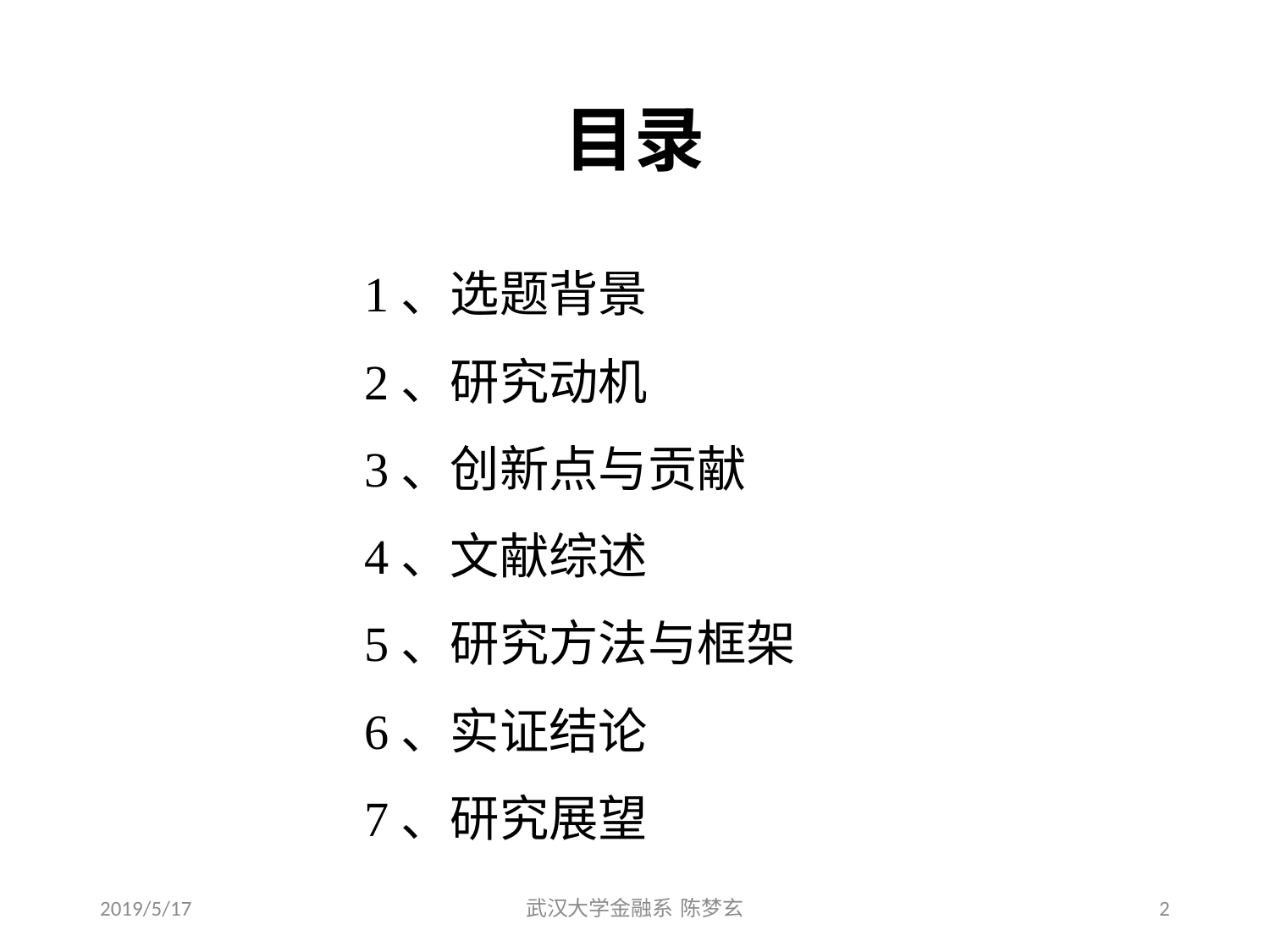

# 目录
1、选题背景
2、研究动机
3、创新点与贡献
4、文献综述
5、研究方法与框架
6、实证结论
7、研究展望
2019/5/17
武汉大学金融系 陈梦玄
2